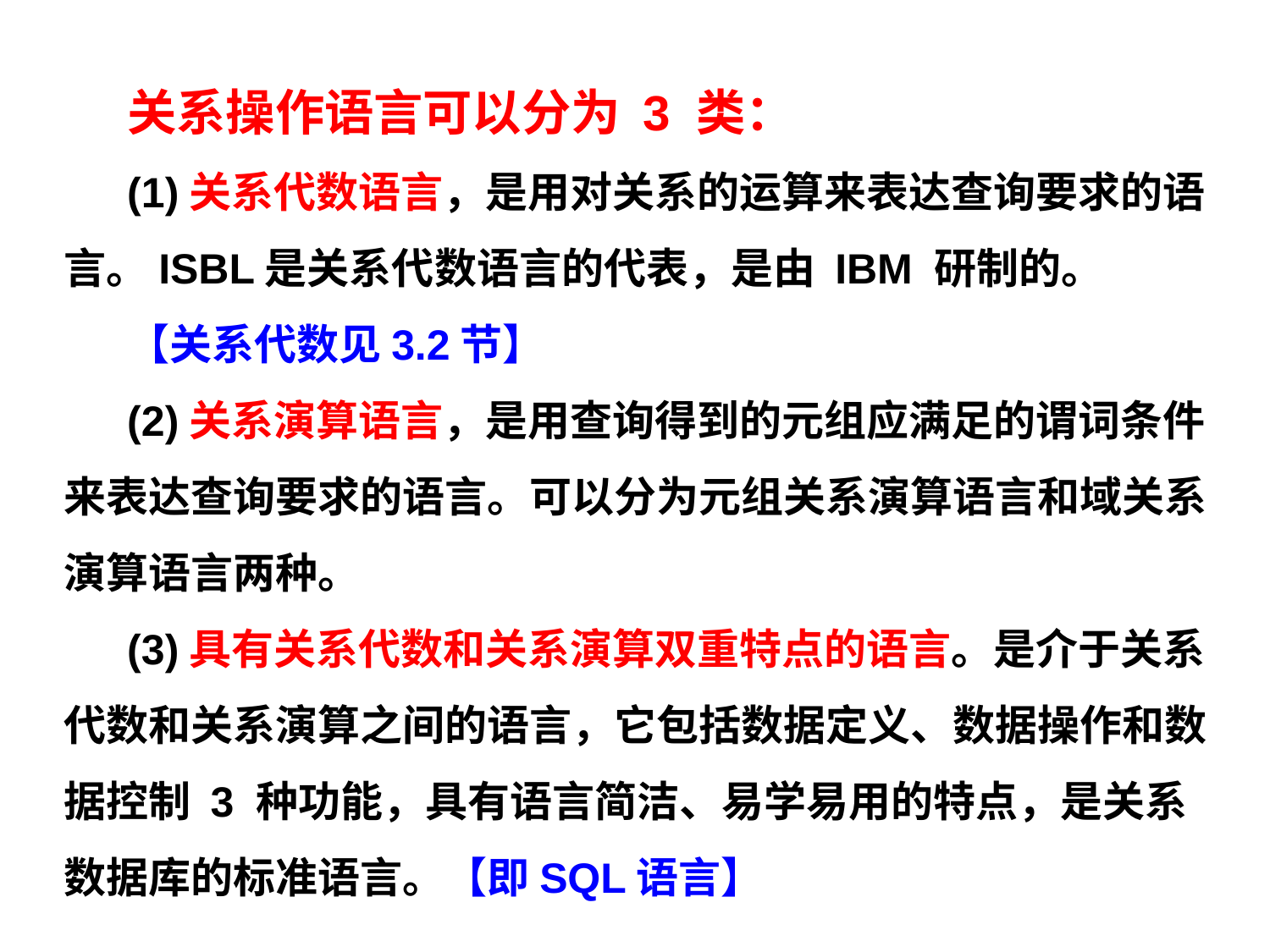

关系操作语言可以分为 3 类：
(1)关系代数语言，是用对关系的运算来表达查询要求的语言。ISBL是关系代数语言的代表，是由 IBM 研制的。
【关系代数见3.2节】
(2)关系演算语言，是用查询得到的元组应满足的谓词条件来表达查询要求的语言。可以分为元组关系演算语言和域关系演算语言两种。
(3)具有关系代数和关系演算双重特点的语言。是介于关系代数和关系演算之间的语言，它包括数据定义、数据操作和数据控制 3 种功能，具有语言简洁、易学易用的特点，是关系数据库的标准语言。【即SQL语言】